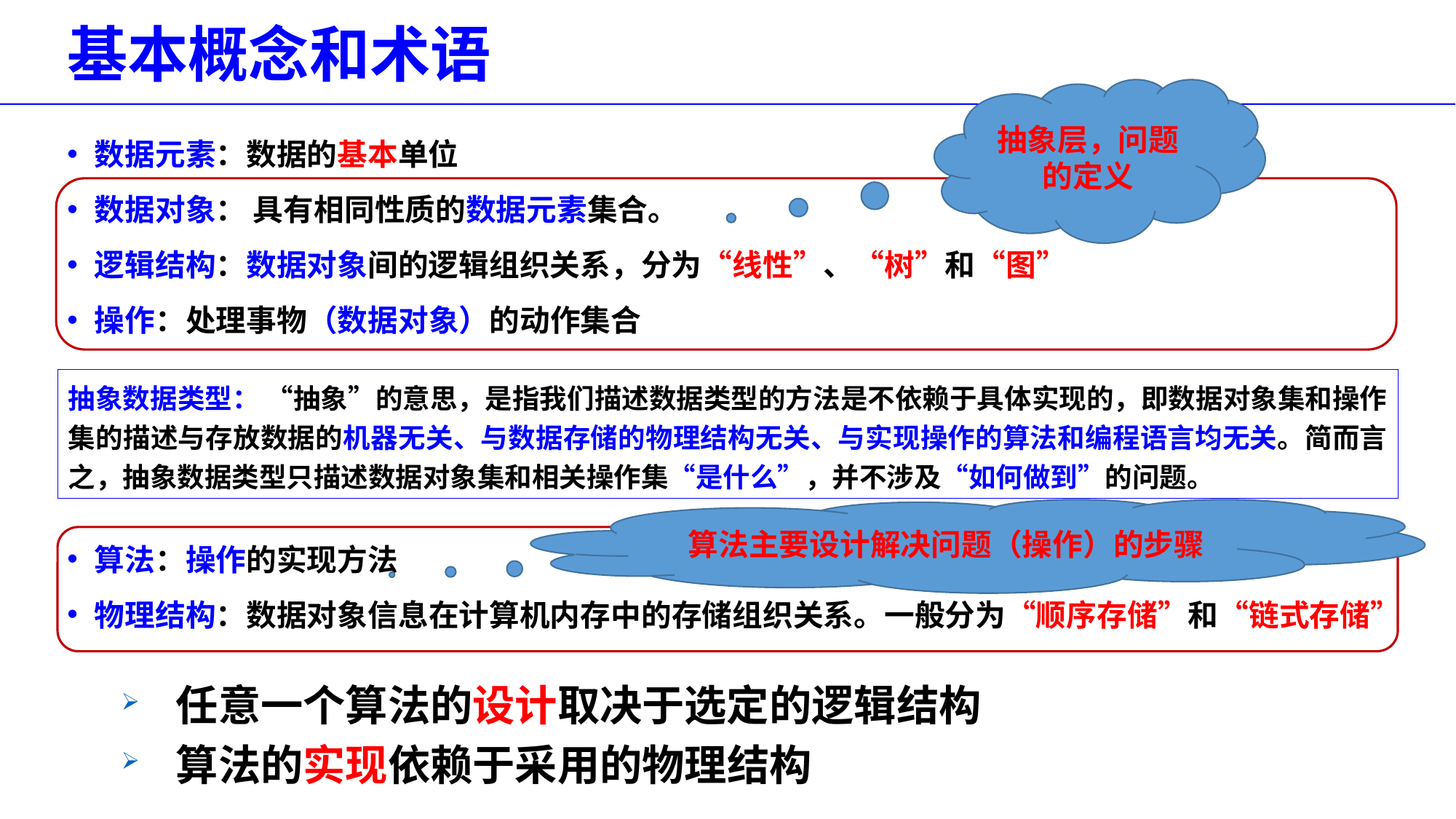

# 基本概念和术语
抽象层，问题的定义
数据元素：数据的基本单位
数据对象： 具有相同性质的数据元素集合。
逻辑结构：数据对象间的逻辑组织关系，分为“线性”、“树”和“图”
操作：处理事物（数据对象）的动作集合

算法：操作的实现方法
物理结构：数据对象信息在计算机内存中的存储组织关系。一般分为“顺序存储”和“链式存储”

抽象数据类型： “抽象”的意思，是指我们描述数据类型的方法是不依赖于具体实现的，即数据对象集和操作集的描述与存放数据的机器无关、与数据存储的物理结构无关、与实现操作的算法和编程语言均无关。简而言之，抽象数据类型只描述数据对象集和相关操作集“是什么”，并不涉及“如何做到”的问题。
算法主要设计解决问题（操作）的步骤

任意一个算法的设计取决于选定的逻辑结构
算法的实现依赖于采用的物理结构
9